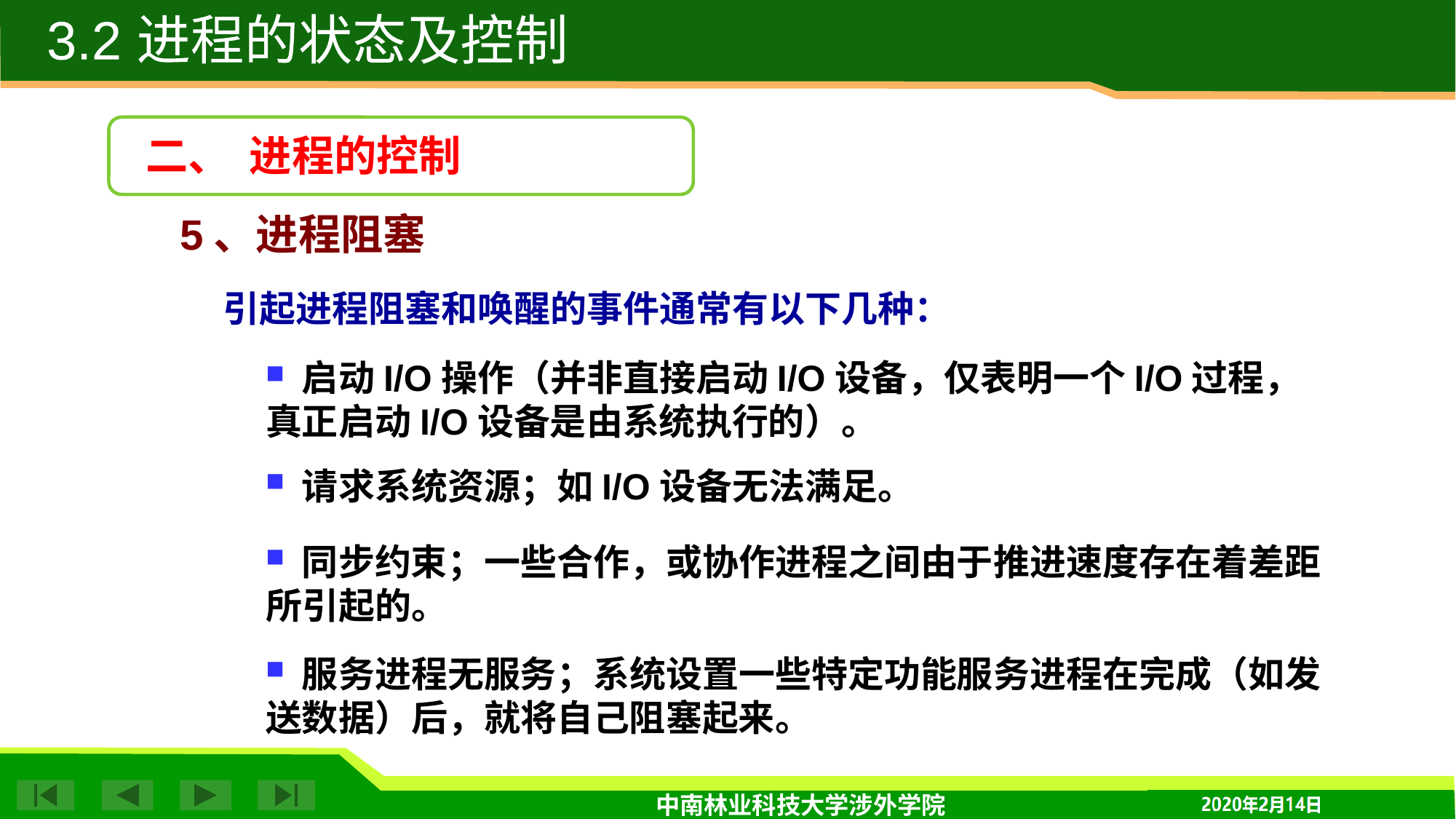

3.2 进程的状态及控制

二、  进程的控制
5、进程阻塞
引起进程阻塞和唤醒的事件通常有以下几种：
 启动I/O操作（并非直接启动I/O设备，仅表明一个I/O过程，真正启动I/O设备是由系统执行的）。
 请求系统资源；如I/O设备无法满足。
 同步约束；一些合作，或协作进程之间由于推进速度存在着差距所引起的。
 服务进程无服务；系统设置一些特定功能服务进程在完成（如发送数据）后，就将自己阻塞起来。